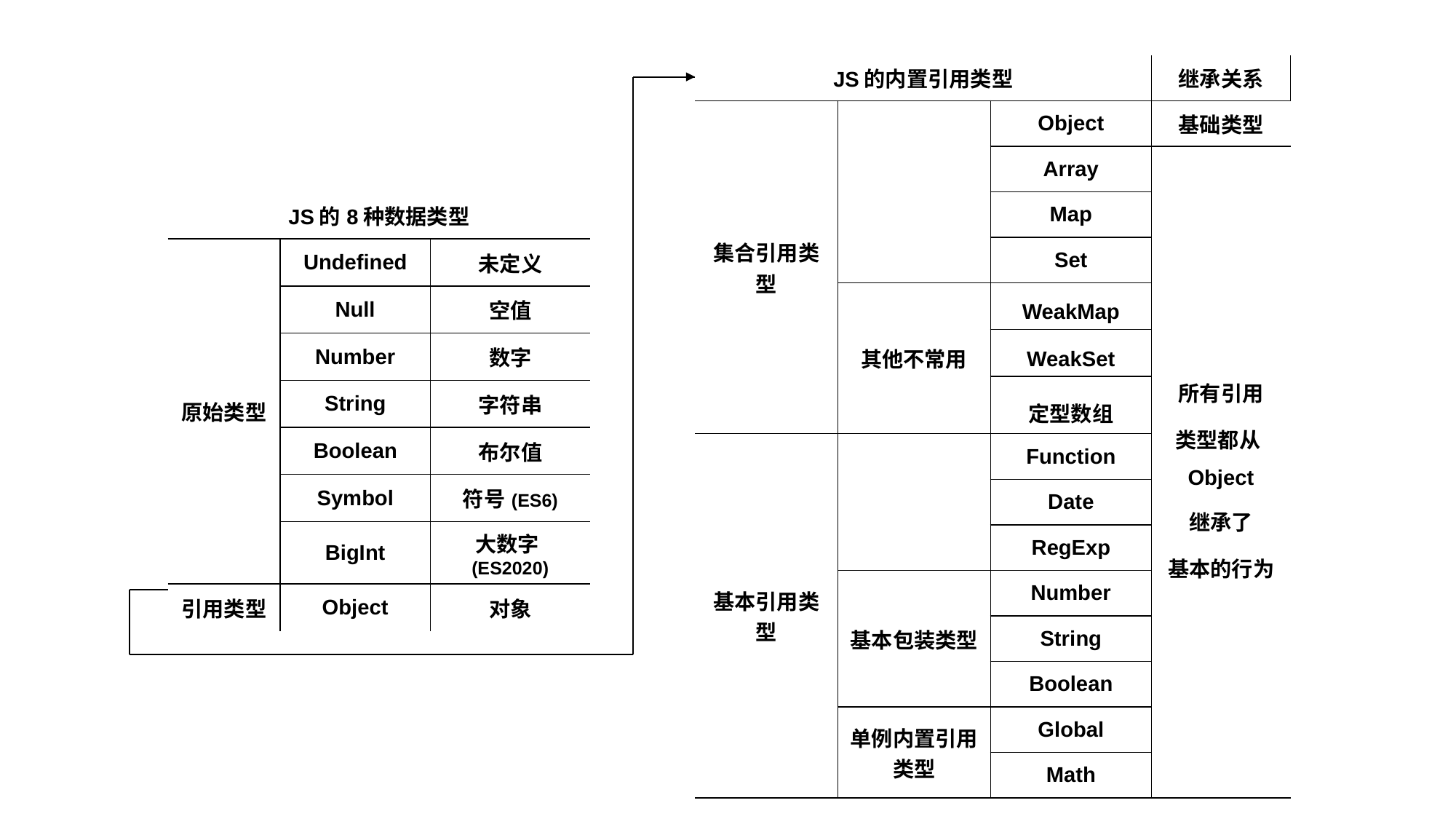

| JS的内置引用类型 |  |  | 继承关系 |
| --- | --- | --- | --- |
| 集合引用类型 |  | Object | 基础类型 |
|  |  | Array | 所有引用 类型都从Object 继承了 基本的行为 |
|  |  | Map |  |
|  |  | Set |  |
|  | 其他不常用 | WeakMap |  |
|  |  | WeakSet |  |
|  |  | 定型数组 |  |
| 基本引用类型 |  | Function |  |
|  |  | Date |  |
|  |  | RegExp |  |
|  | 基本包装类型 | Number |  |
|  |  | String |  |
|  |  | Boolean |  |
|  | 单例内置引用类型 | Global |  |
|  |  | Math |  |
| JS的8种数据类型 |  |  |
| --- | --- | --- |
| 原始类型 | Undefined | 未定义 |
|  | Null | 空值 |
|  | Number | 数字 |
|  | String | 字符串 |
|  | Boolean | 布尔值 |
|  | Symbol | 符号(ES6) |
|  | BigInt | 大数字(ES2020) |
| 引用类型 | Object | 对象 |